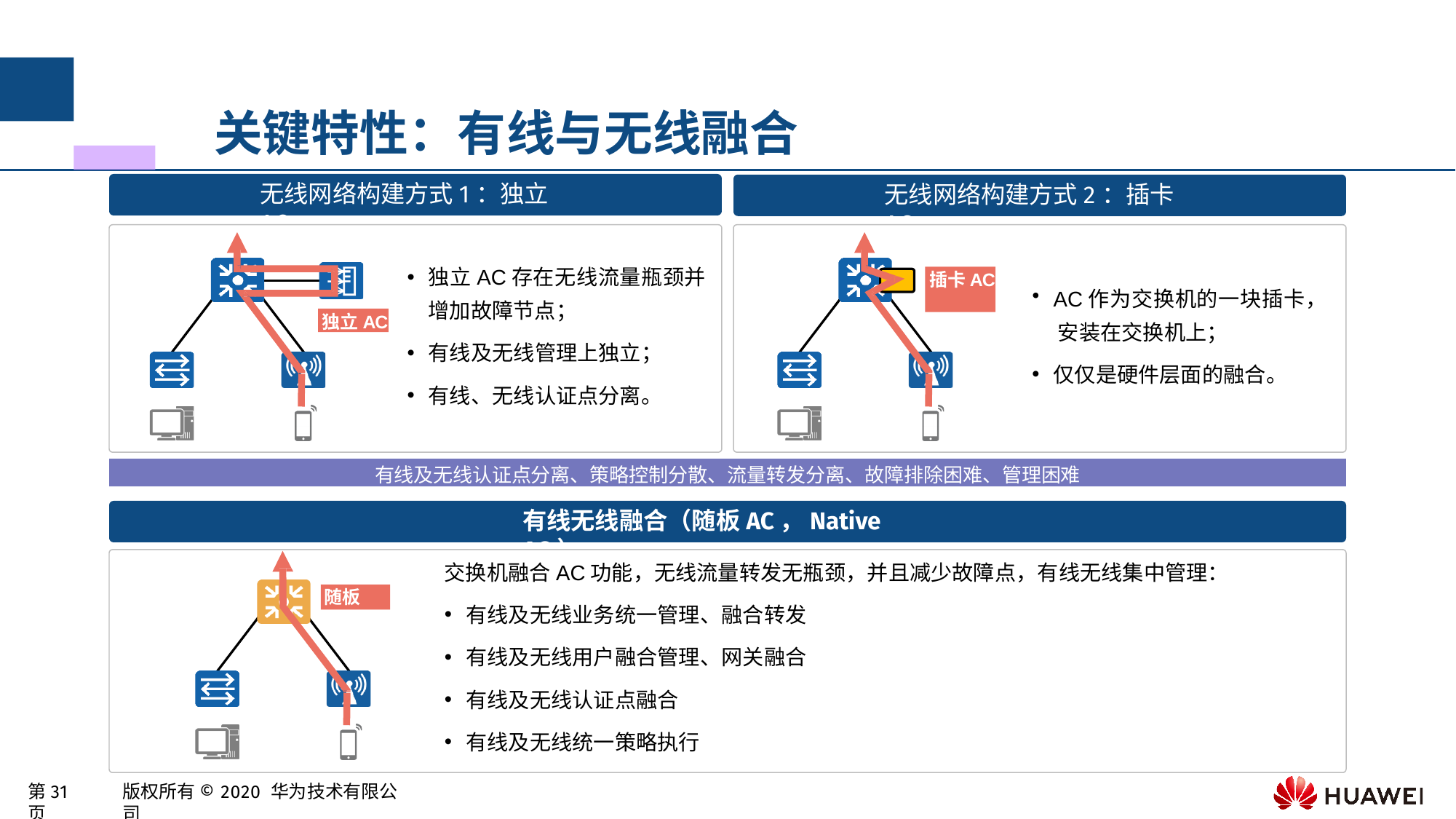

# 关键特性：有线与无线融合

无线网络构建方式1：独立AC
无线网络构建方式2：插卡AC

独立AC存在无线流量瓶颈并
增加故障节点；
有线及无线管理上独立；
有线、无线认证点分离。

插卡AC

AC作为交换机的一块插卡， 安装在交换机上；
仅仅是硬件层面的融合。

独立AC

有线及无线认证点分离、策略控制分散、流量转发分离、故障排除困难、管理困难

有线无线融合（随板AC，Native AC）

交换机融合AC功能，无线流量转发无瓶颈，并且减少故障点，有线无线集中管理：
有线及无线业务统一管理、融合转发
有线及无线用户融合管理、网关融合
有线及无线认证点融合
有线及无线统一策略执行

随板AC

第31页
版权所有© 2020 华为技术有限公司